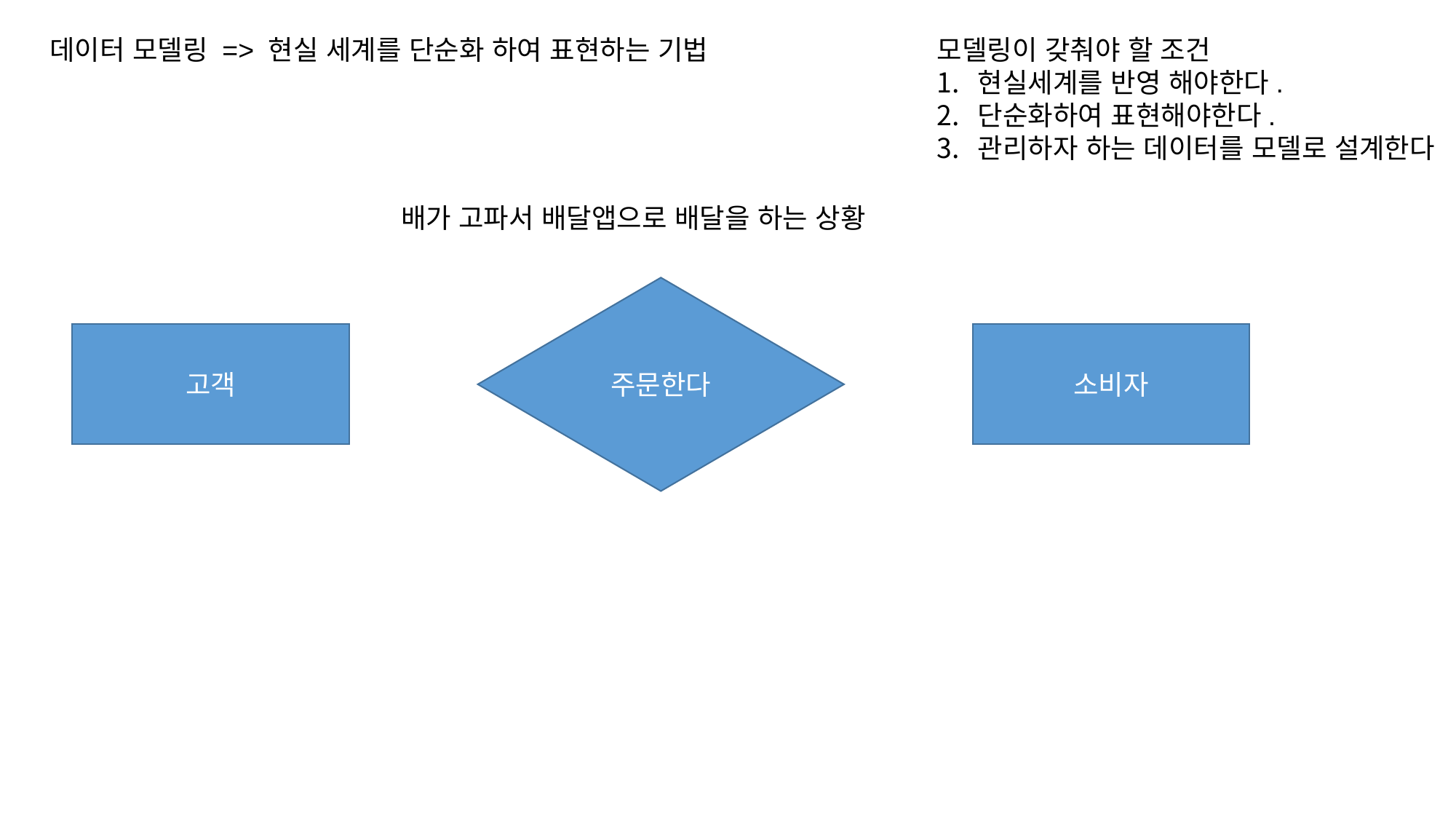

데이터 모델링 => 현실 세계를 단순화 하여 표현하는 기법
모델링이 갖춰야 할 조건
현실세계를 반영 해야한다.
단순화하여 표현해야한다.
관리하자 하는 데이터를 모델로 설계한다
 배가 고파서 배달앱으로 배달을 하는 상황
주문한다
고객
소비자